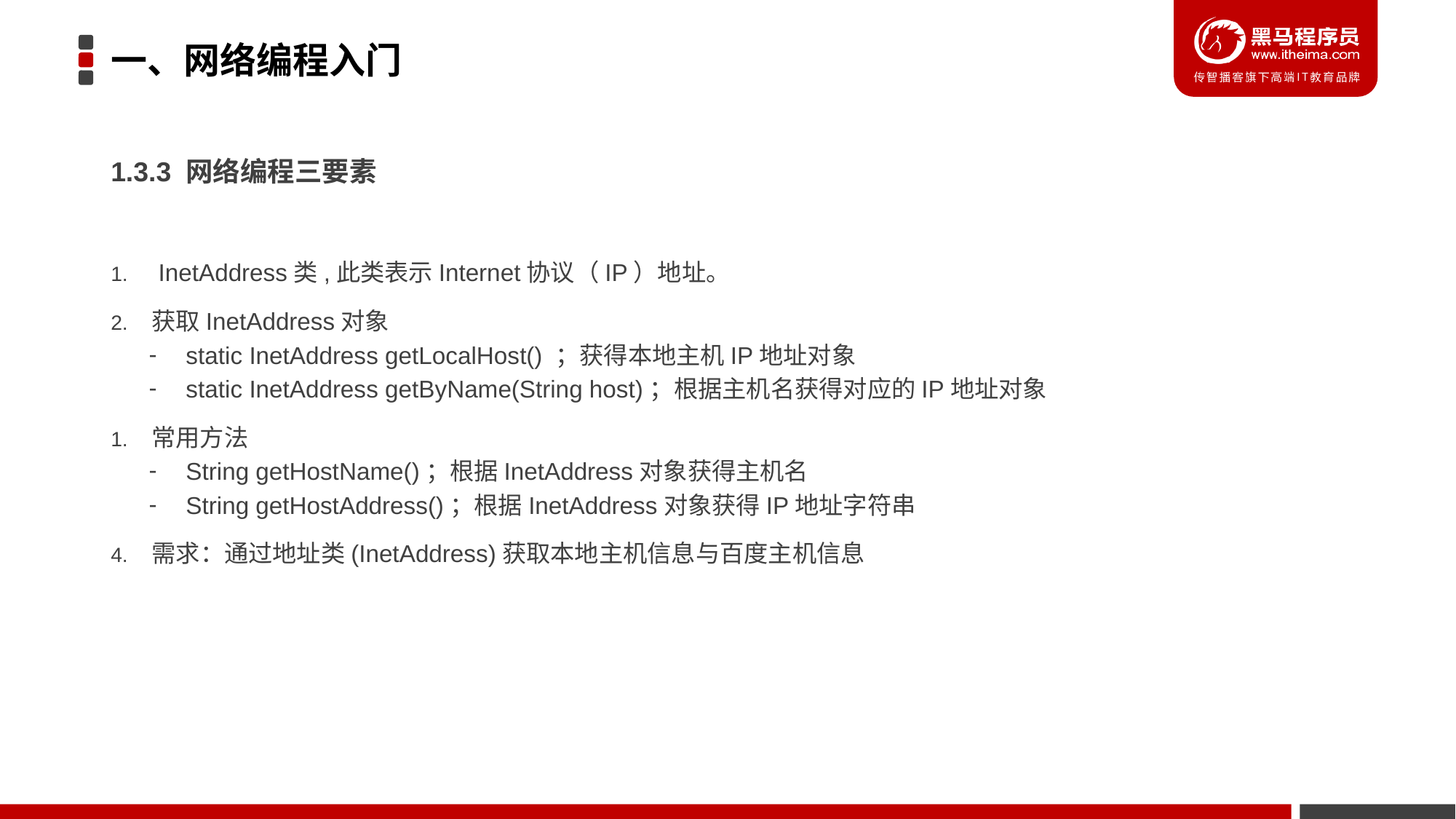

# 一、网络编程入门
1.3.3 网络编程三要素
 InetAddress类,此类表示Internet协议（IP）地址。
获取InetAddress对象
static InetAddress getLocalHost() ；获得本地主机IP地址对象
static InetAddress getByName(String host)；根据主机名获得对应的IP地址对象
常用方法
String getHostName()；根据InetAddress对象获得主机名
String getHostAddress()；根据InetAddress对象获得IP地址字符串
需求：通过地址类(InetAddress)获取本地主机信息与百度主机信息